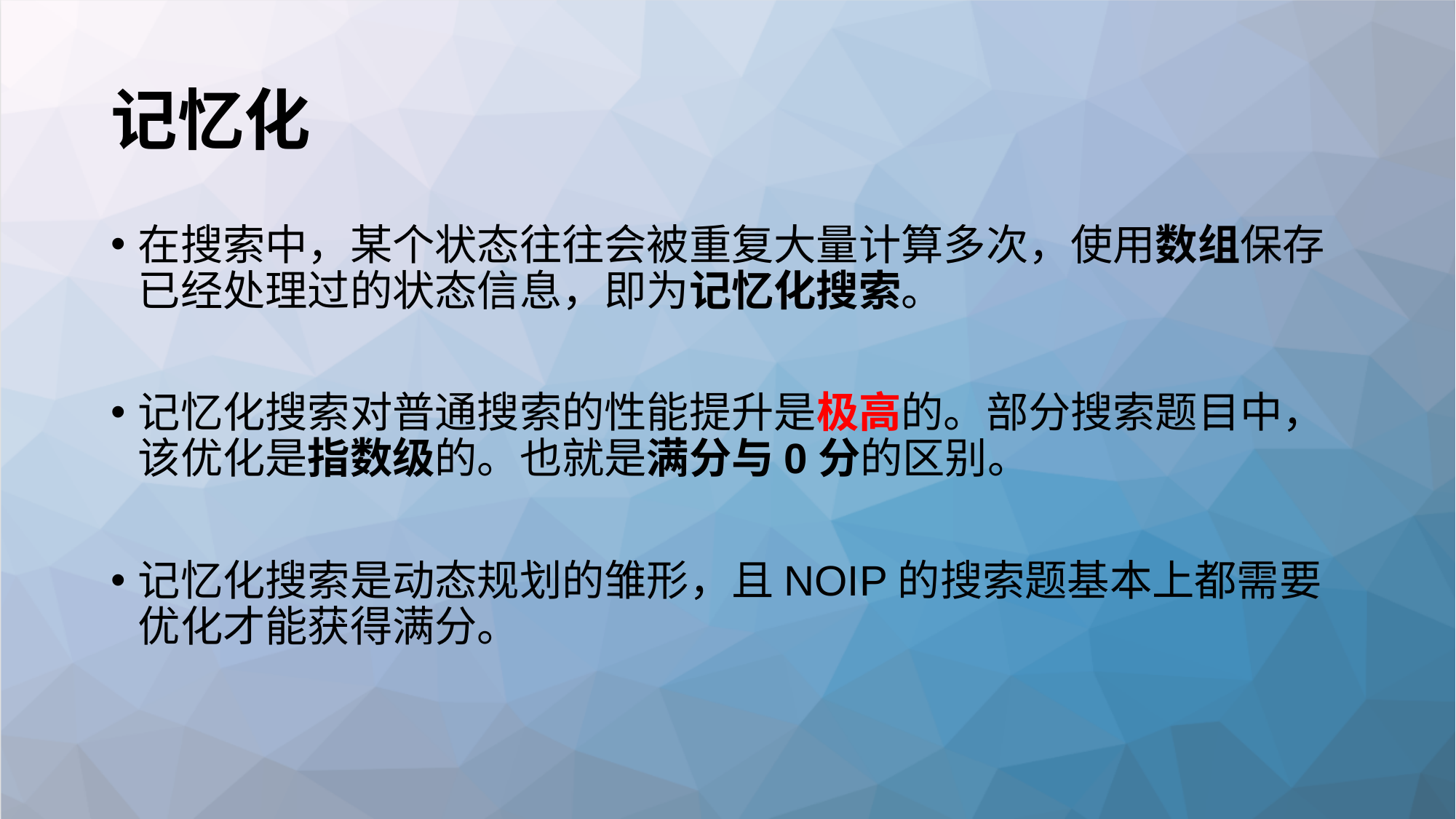

# 记忆化
在搜索中，某个状态往往会被重复大量计算多次，使用数组保存已经处理过的状态信息，即为记忆化搜索。

记忆化搜索对普通搜索的性能提升是极高的。部分搜索题目中，该优化是指数级的。也就是满分与0分的区别。

记忆化搜索是动态规划的雏形，且NOIP的搜索题基本上都需要优化才能获得满分。